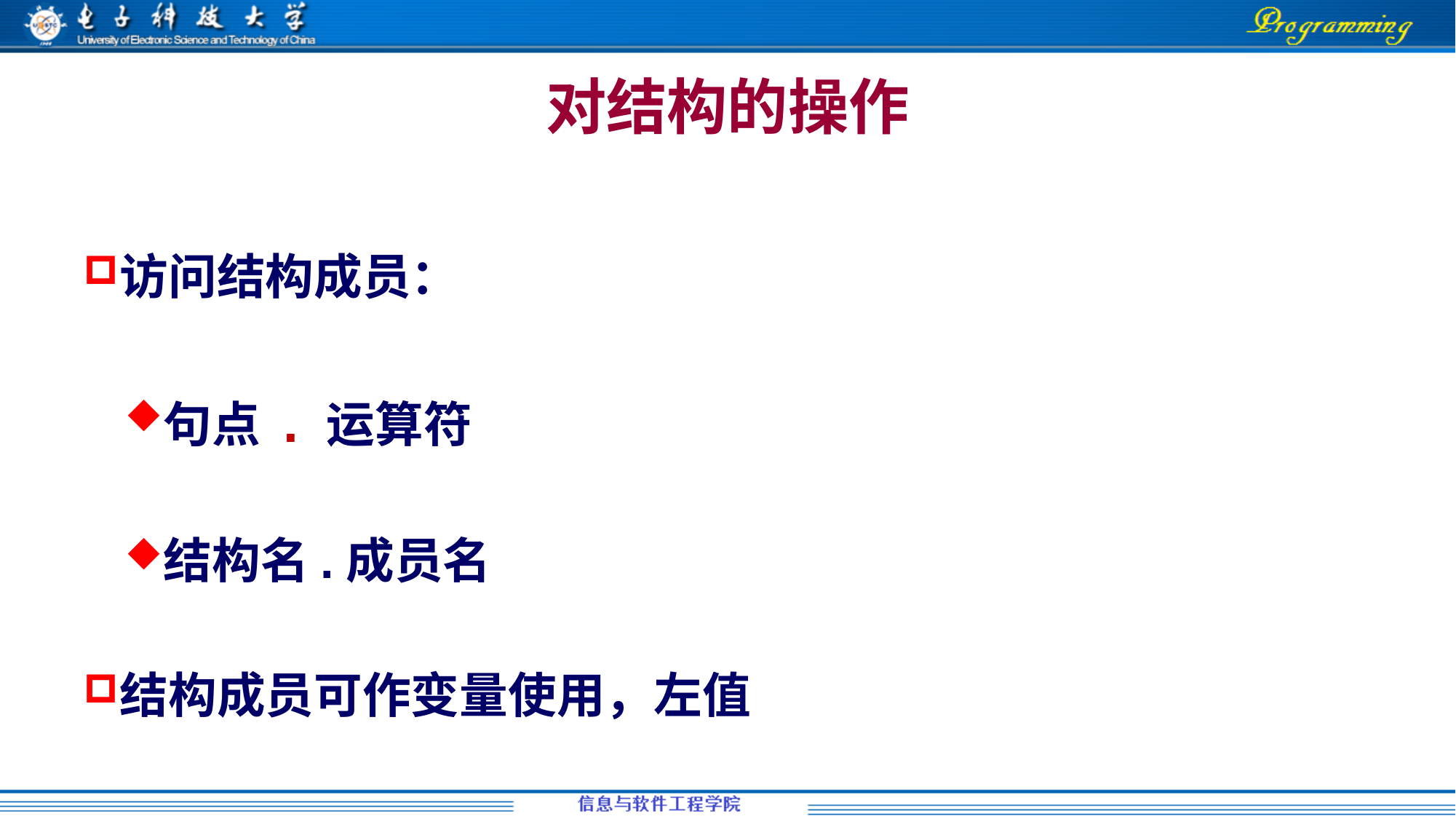

# 对结构的操作
访问结构成员：
句点 . 运算符
结构名.成员名
结构成员可作变量使用，左值